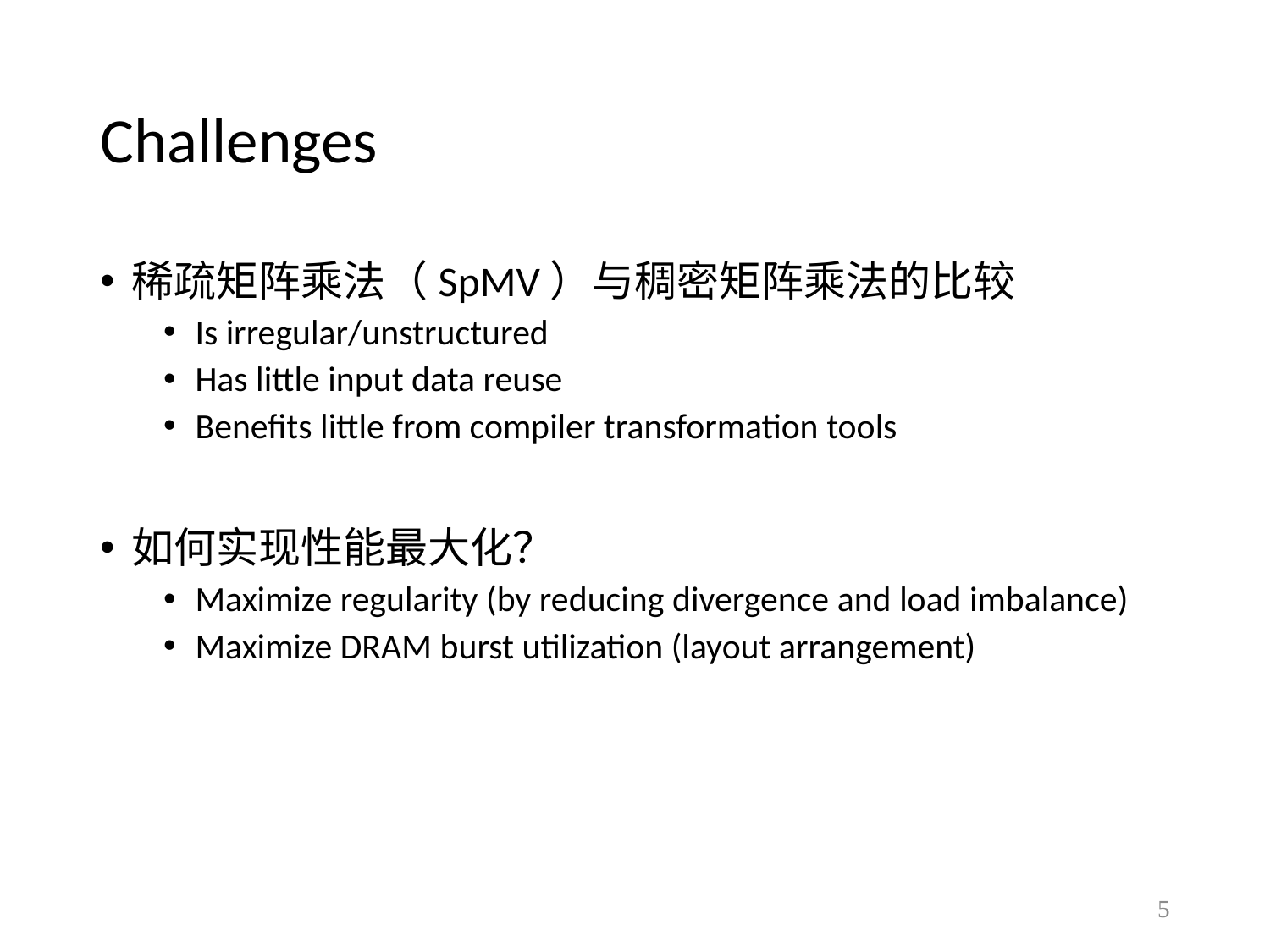

# Challenges
稀疏矩阵乘法（SpMV）与稠密矩阵乘法的比较
Is irregular/unstructured
Has little input data reuse
Benefits little from compiler transformation tools

如何实现性能最大化？
Maximize regularity (by reducing divergence and load imbalance)
Maximize DRAM burst utilization (layout arrangement)

5